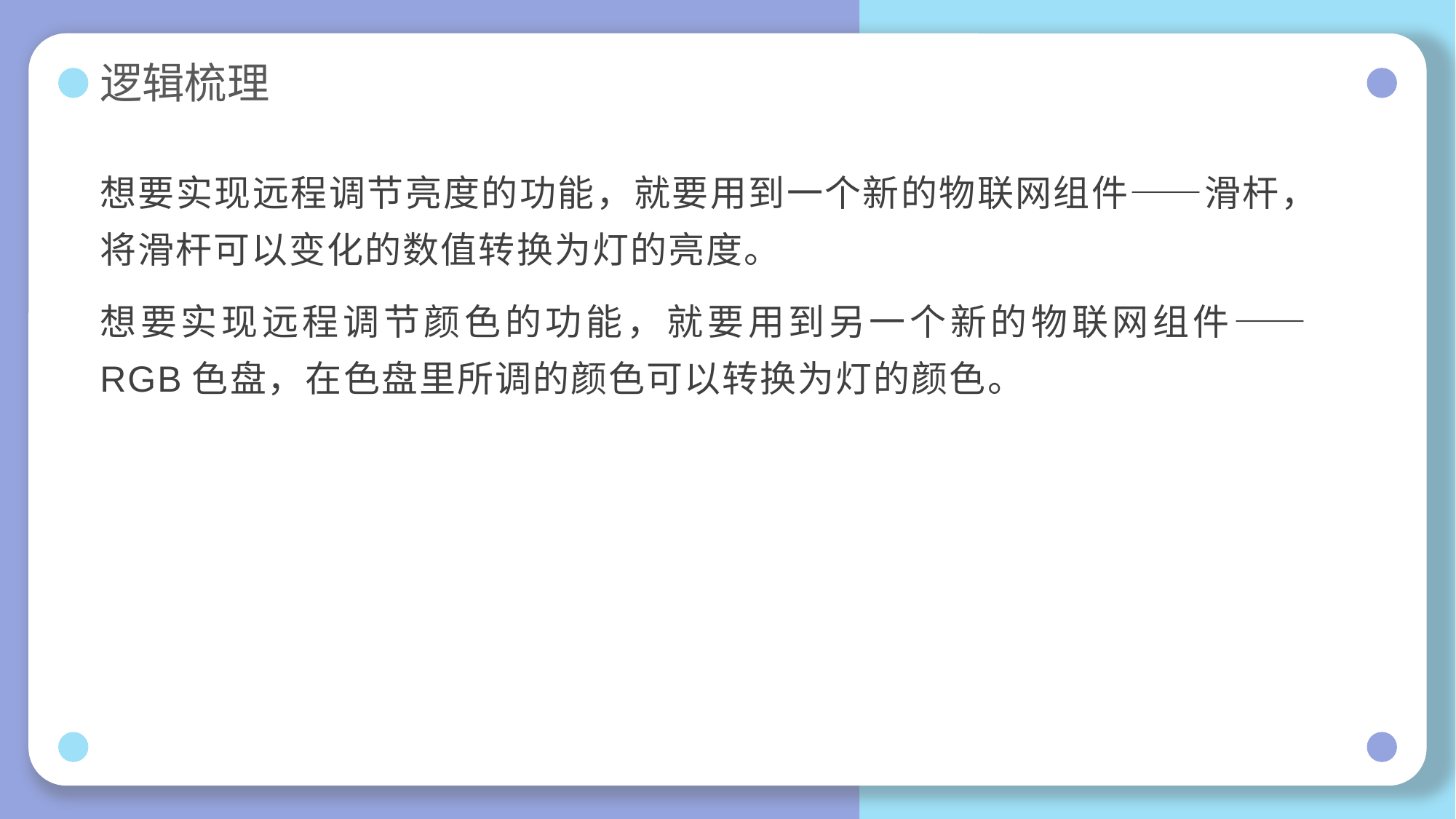

# 逻辑梳理
想要实现远程调节亮度的功能，就要用到一个新的物联网组件——滑杆，将滑杆可以变化的数值转换为灯的亮度。
想要实现远程调节颜色的功能，就要用到另一个新的物联网组件——RGB色盘，在色盘里所调的颜色可以转换为灯的颜色。